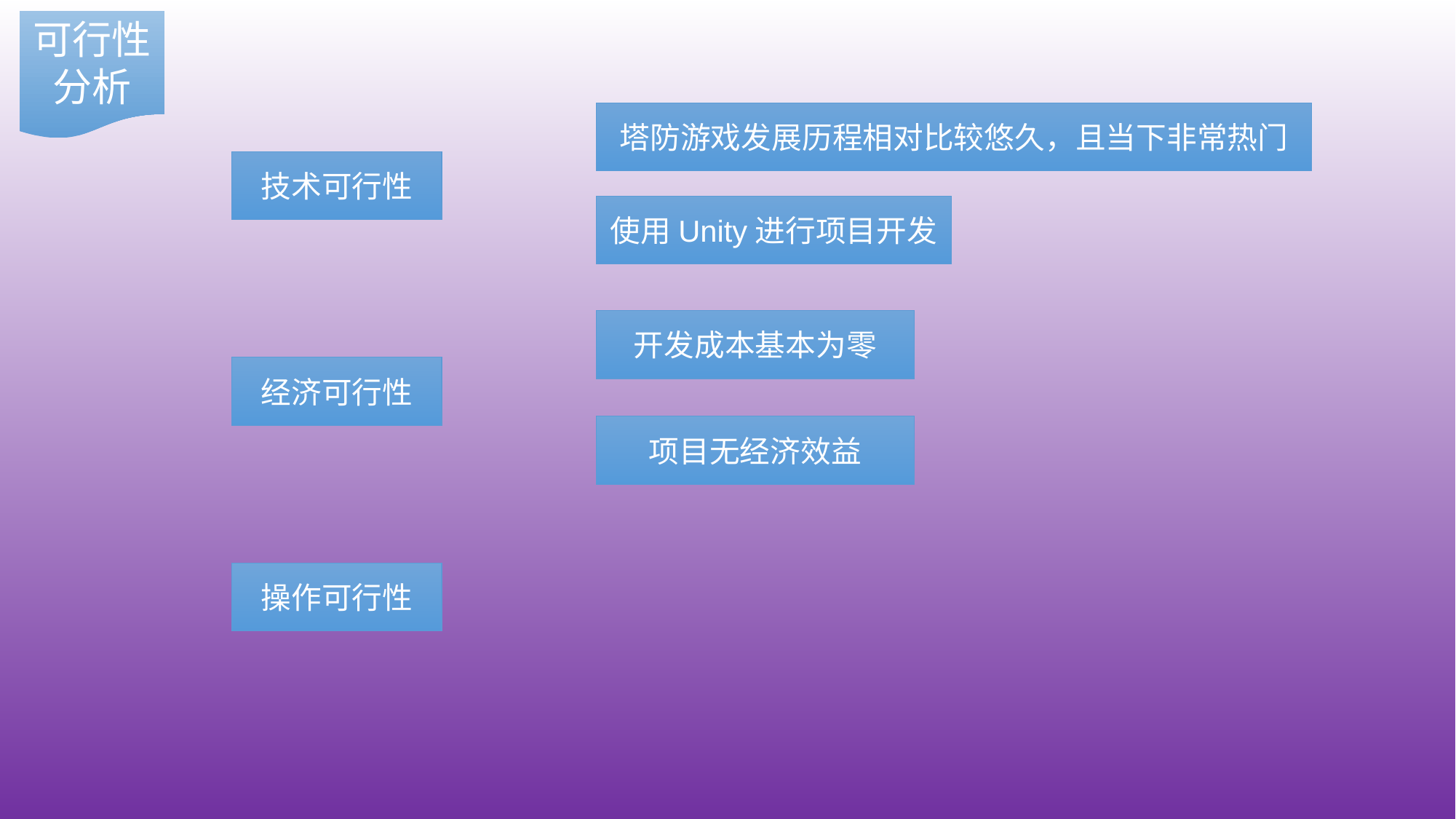

可行性分析
塔防游戏发展历程相对比较悠久，且当下非常热门
技术可行性
使用Unity进行项目开发
开发成本基本为零
经济可行性
项目无经济效益
操作可行性